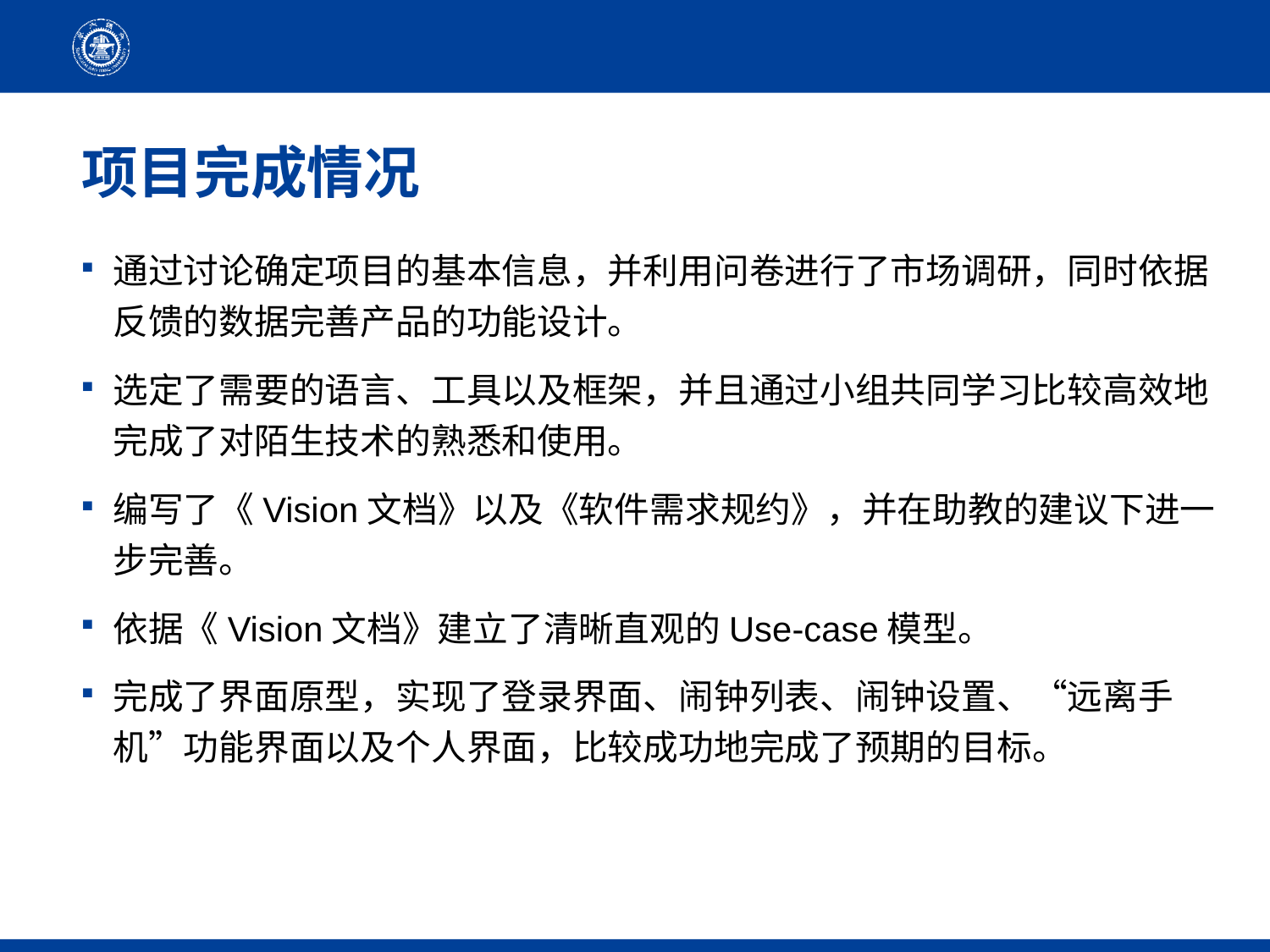

# 项目完成情况
通过讨论确定项目的基本信息，并利用问卷进行了市场调研，同时依据反馈的数据完善产品的功能设计。
选定了需要的语言、工具以及框架，并且通过小组共同学习比较高效地完成了对陌生技术的熟悉和使用。
编写了《Vision文档》以及《软件需求规约》，并在助教的建议下进一步完善。
依据《Vision文档》建立了清晰直观的Use-case模型。
完成了界面原型，实现了登录界面、闹钟列表、闹钟设置、“远离手机”功能界面以及个人界面，比较成功地完成了预期的目标。